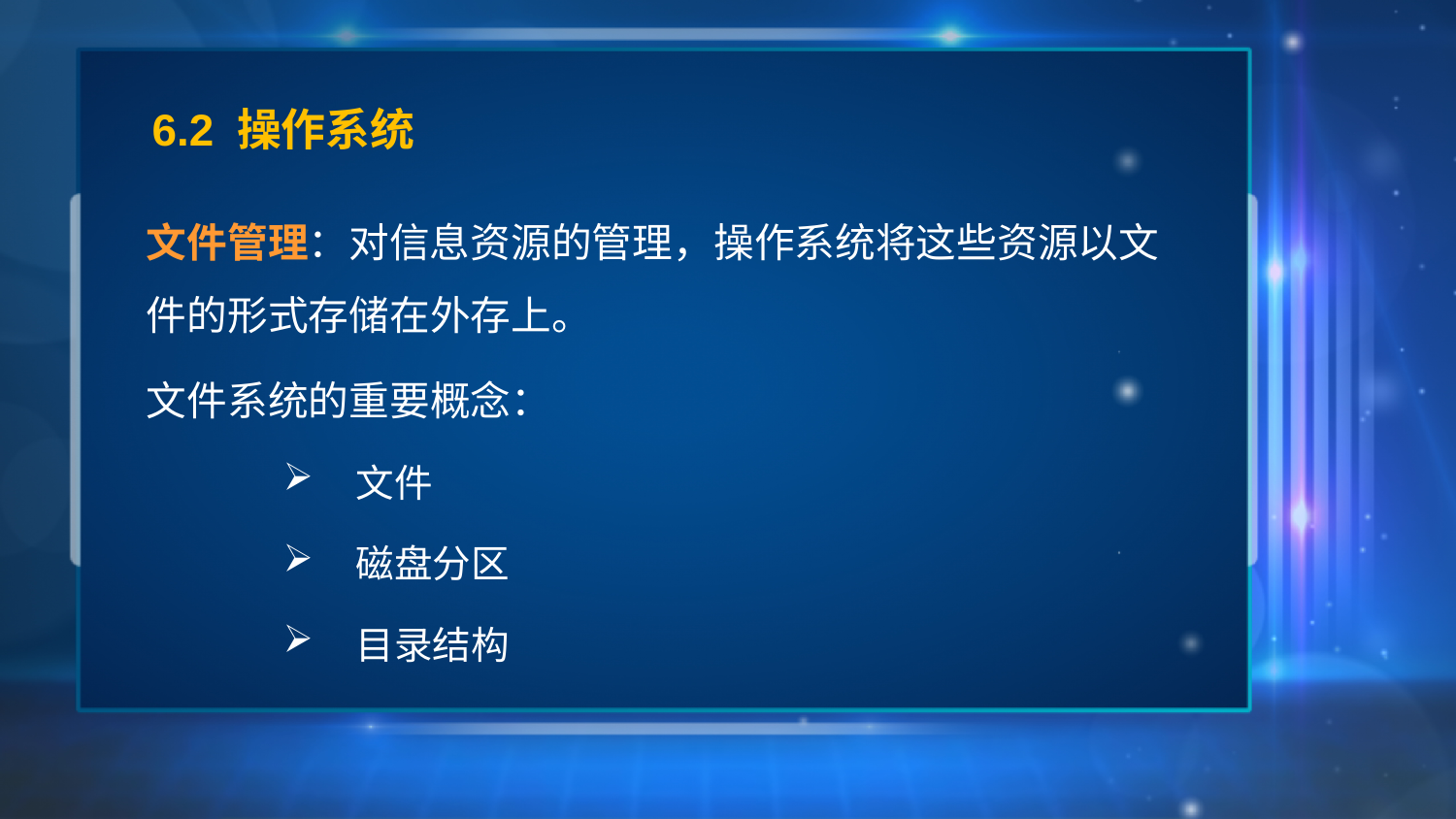

# 6.2 操作系统
文件管理：对信息资源的管理，操作系统将这些资源以文件的形式存储在外存上。
文件系统的重要概念：
文件
磁盘分区
目录结构